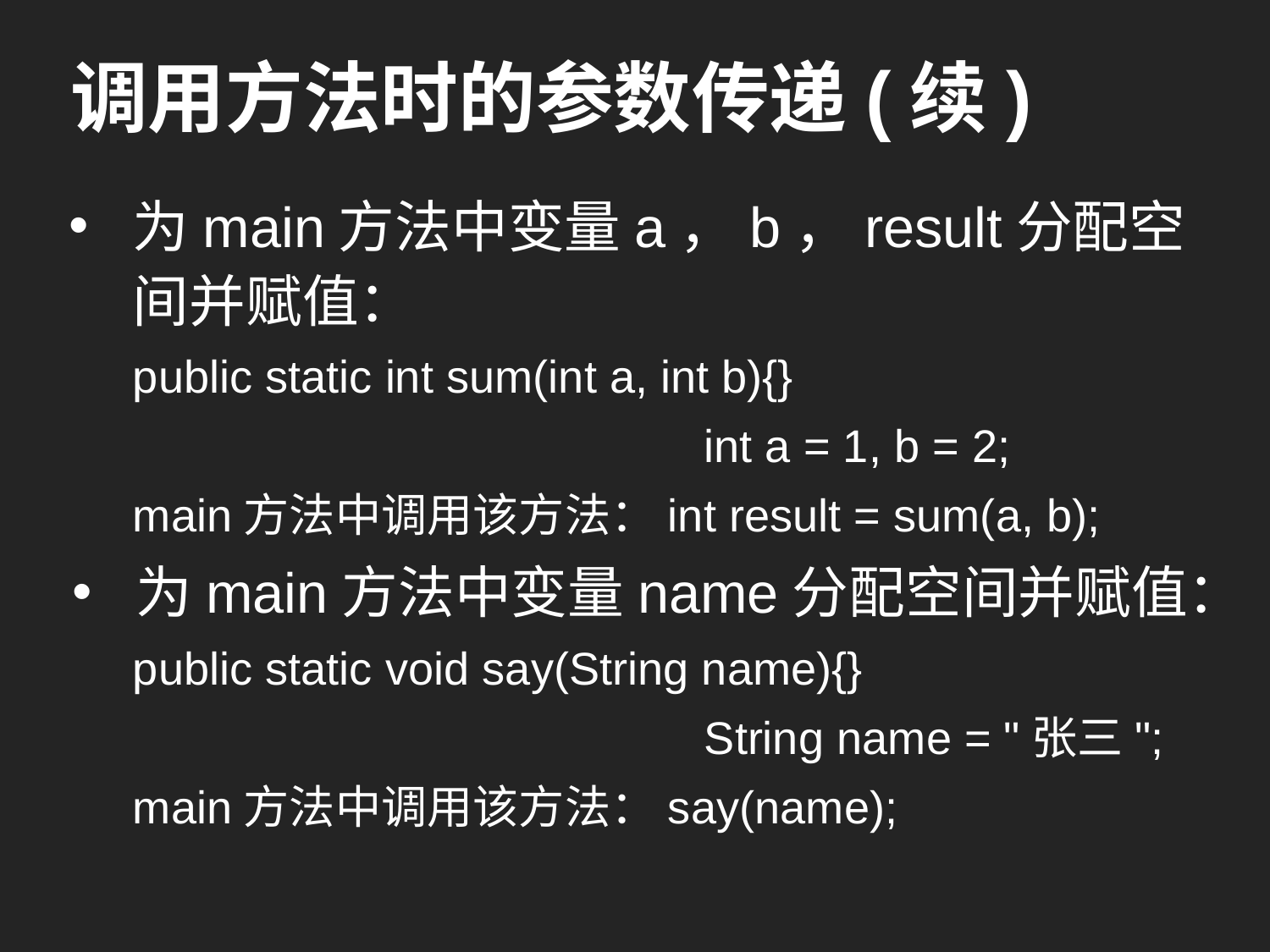

# 调用方法时的参数传递(续)
为main方法中变量a，b，result分配空间并赋值：
public static int sum(int a, int b){}
					int a = 1, b = 2;
main方法中调用该方法：int result = sum(a, b);
为main方法中变量name分配空间并赋值：
public static void say(String name){}
					String name = "张三";
main方法中调用该方法：say(name);